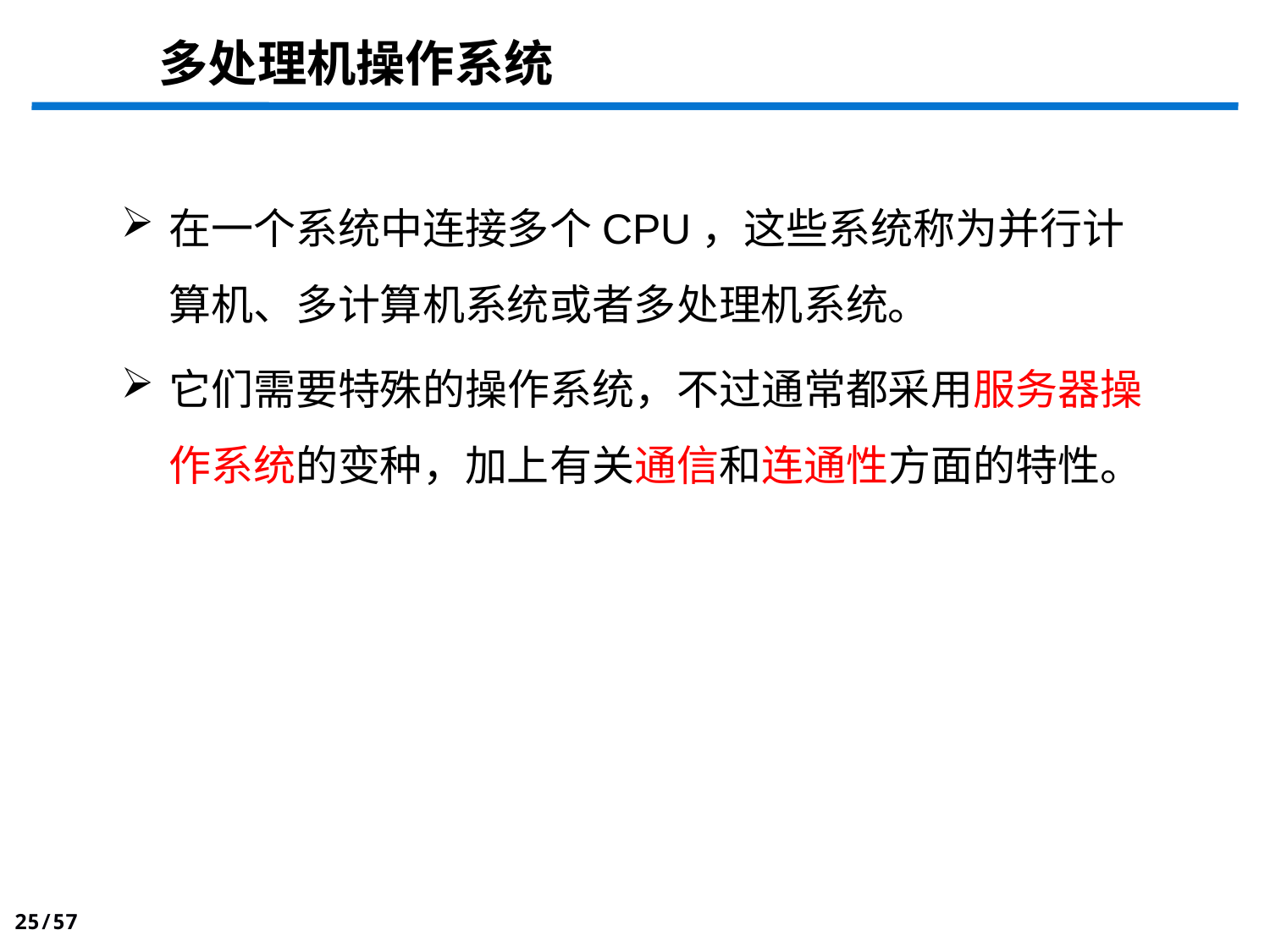

# 多处理机操作系统
在一个系统中连接多个CPU，这些系统称为并行计算机、多计算机系统或者多处理机系统。
它们需要特殊的操作系统，不过通常都采用服务器操作系统的变种，加上有关通信和连通性方面的特性。